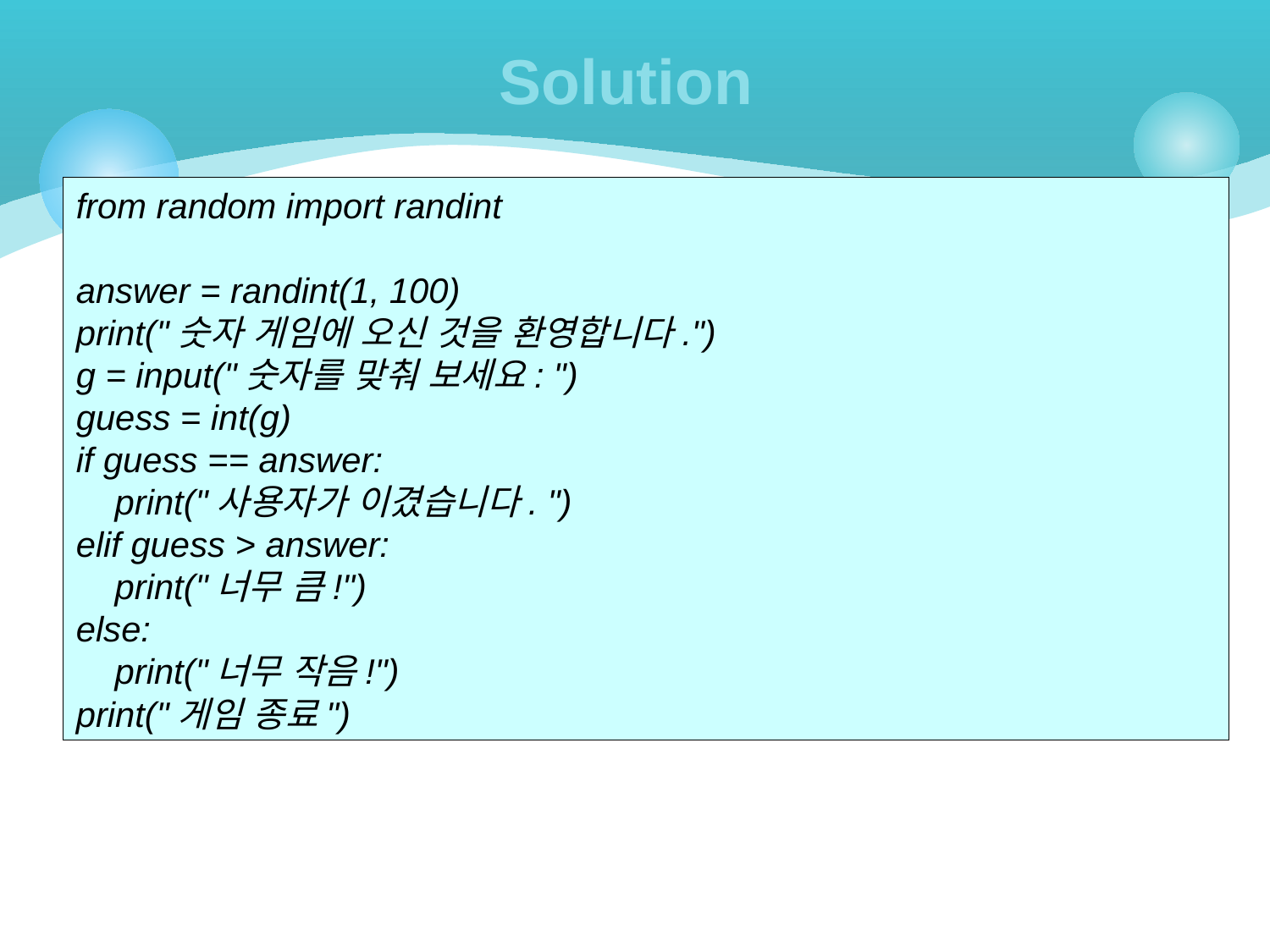

# Solution
from random import randint

answer = randint(1, 100)
print("숫자 게임에 오신 것을 환영합니다.")
g = input("숫자를 맞춰 보세요: ")
guess = int(g)
if guess == answer:
    print("사용자가 이겼습니다. ")
elif guess > answer:
    print("너무 큼!")
else:
    print("너무 작음!")
print("게임 종료")